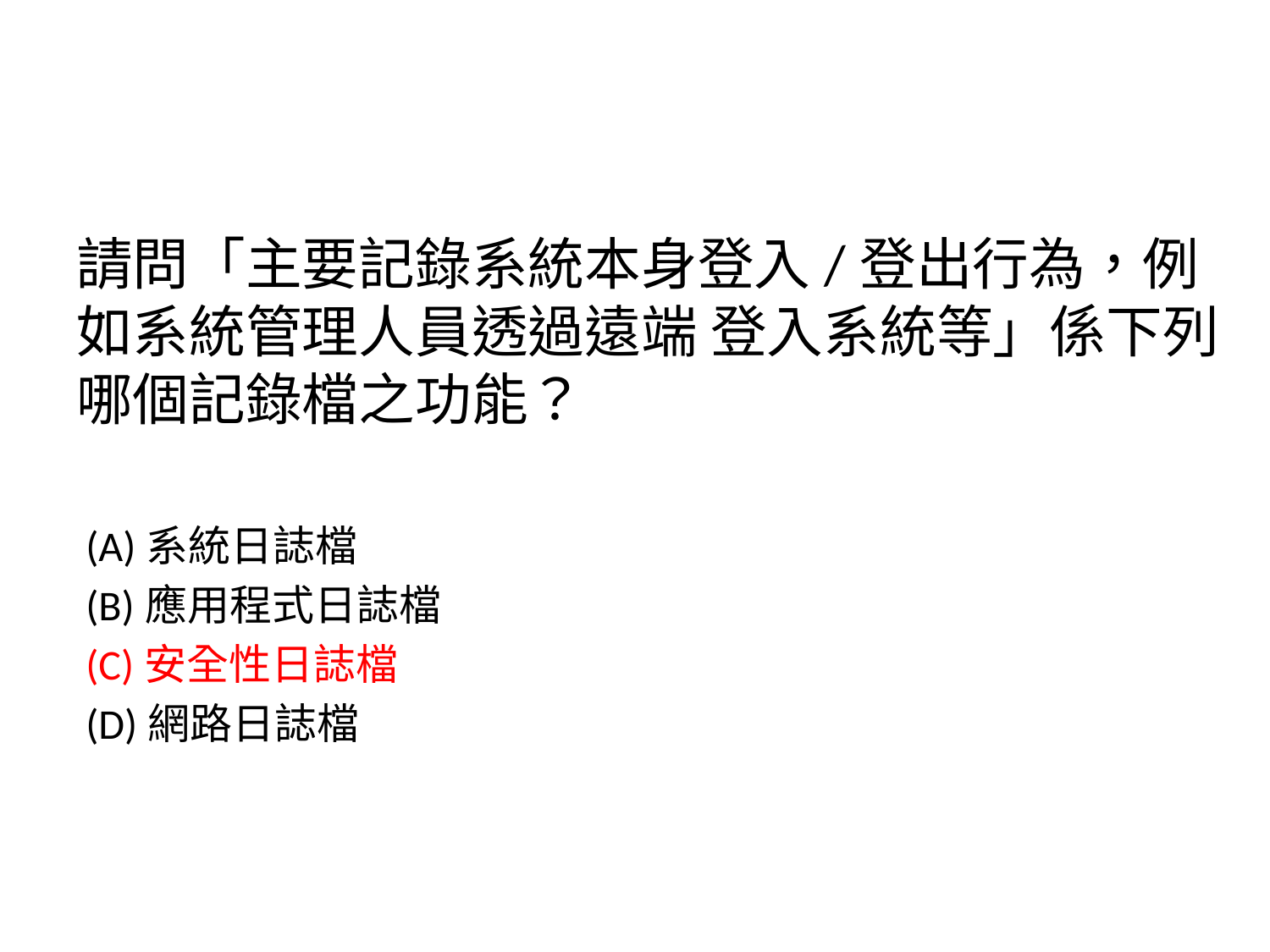

請問「主要記錄系統本身登入/登出行為，例如系統管理人員透過遠端 登入系統等」係下列哪個記錄檔之功能？

 (A)系統日誌檔
 (B)應用程式日誌檔
 (C)安全性日誌檔
 (D)網路日誌檔